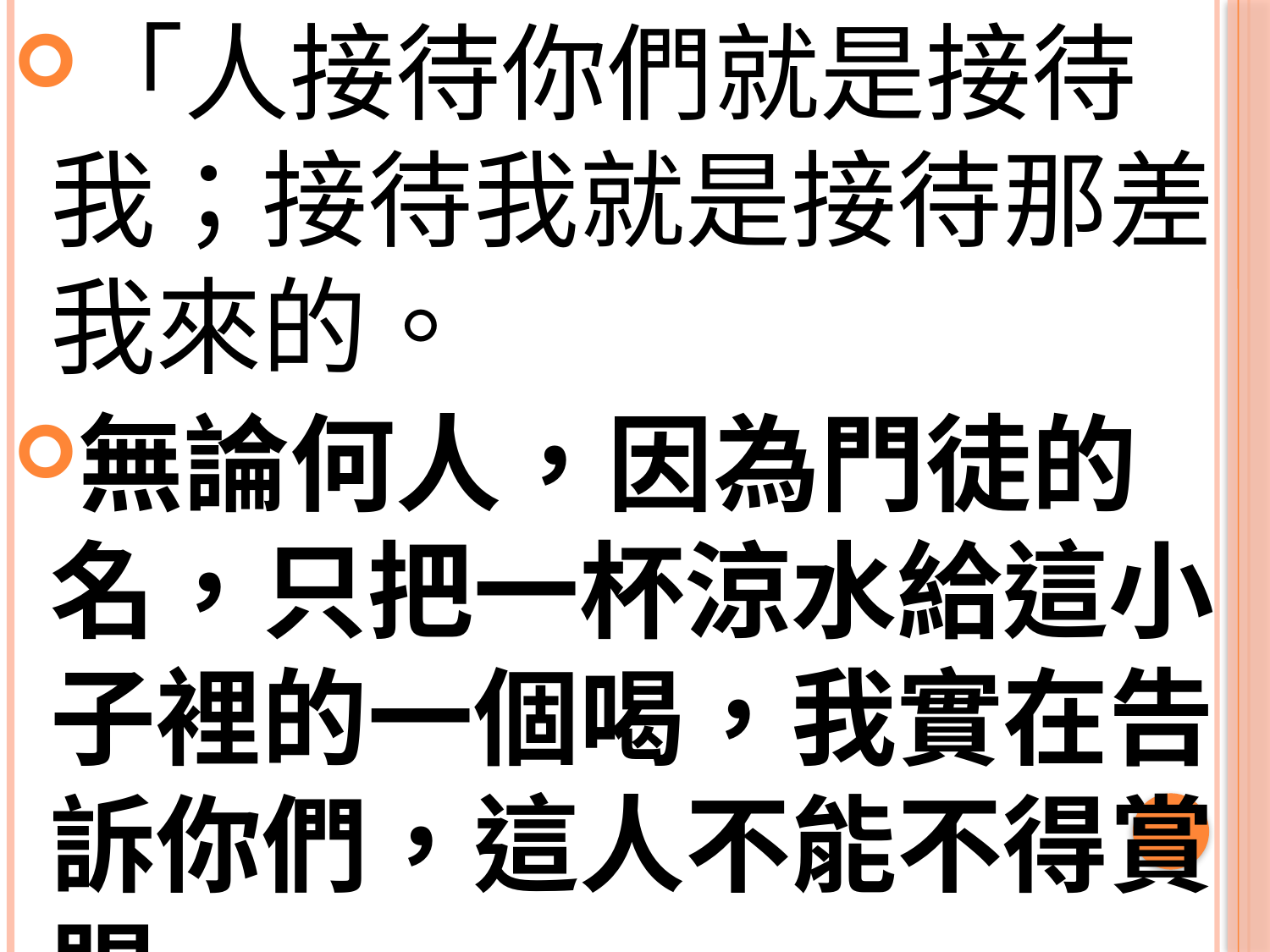

「人接待你們就是接待我；接待我就是接待那差我來的。
無論何人，因為門徒的名，只把一杯涼水給這小子裡的一個喝，我實在告訴你們，這人不能不得賞賜